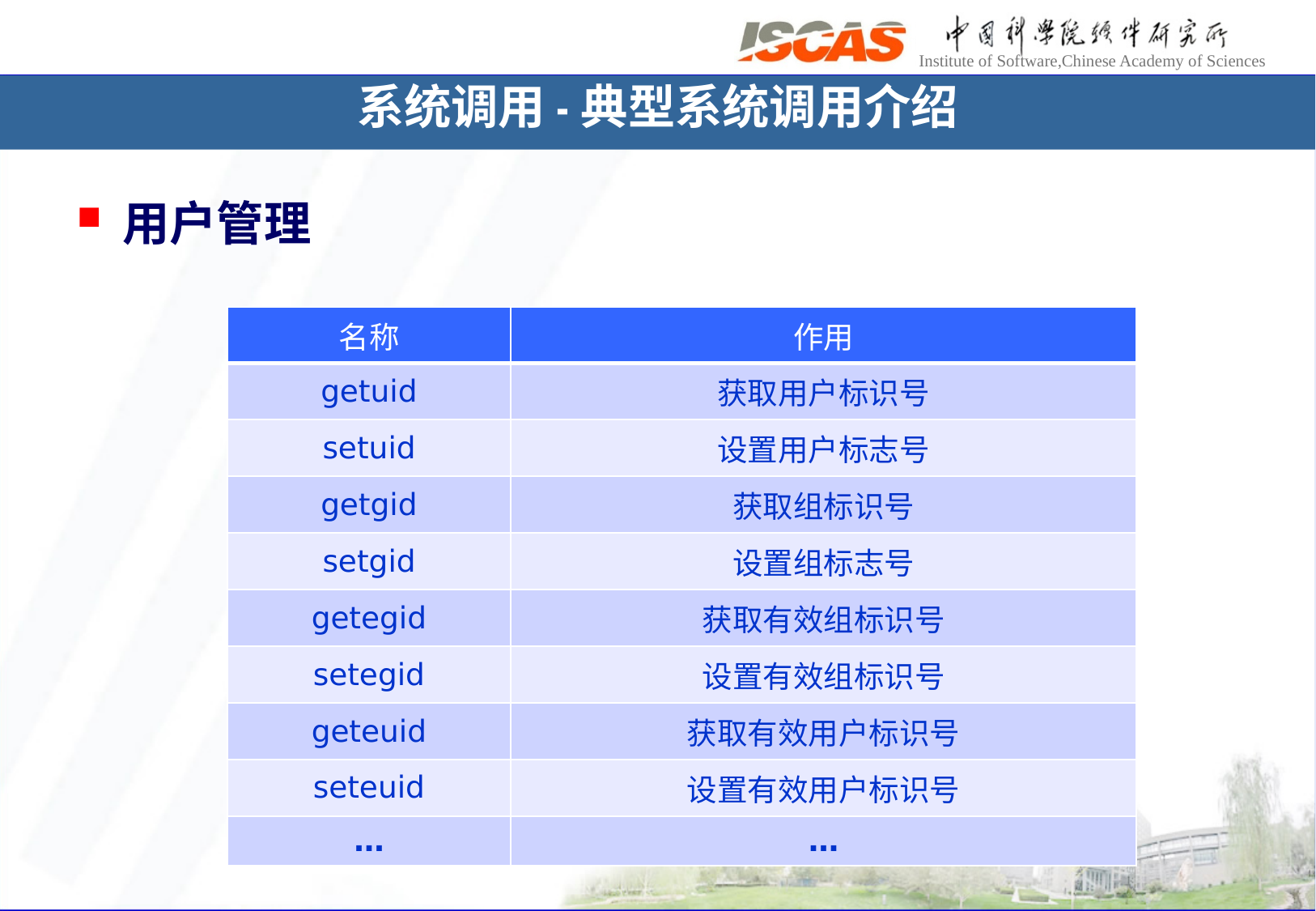

系统调用-典型系统调用介绍
用户管理
| 名称 | 作用 |
| --- | --- |
| getuid | 获取用户标识号 |
| setuid | 设置用户标志号 |
| getgid | 获取组标识号 |
| setgid | 设置组标志号 |
| getegid | 获取有效组标识号 |
| setegid | 设置有效组标识号 |
| geteuid | 获取有效用户标识号 |
| seteuid | 设置有效用户标识号 |
| … | … |